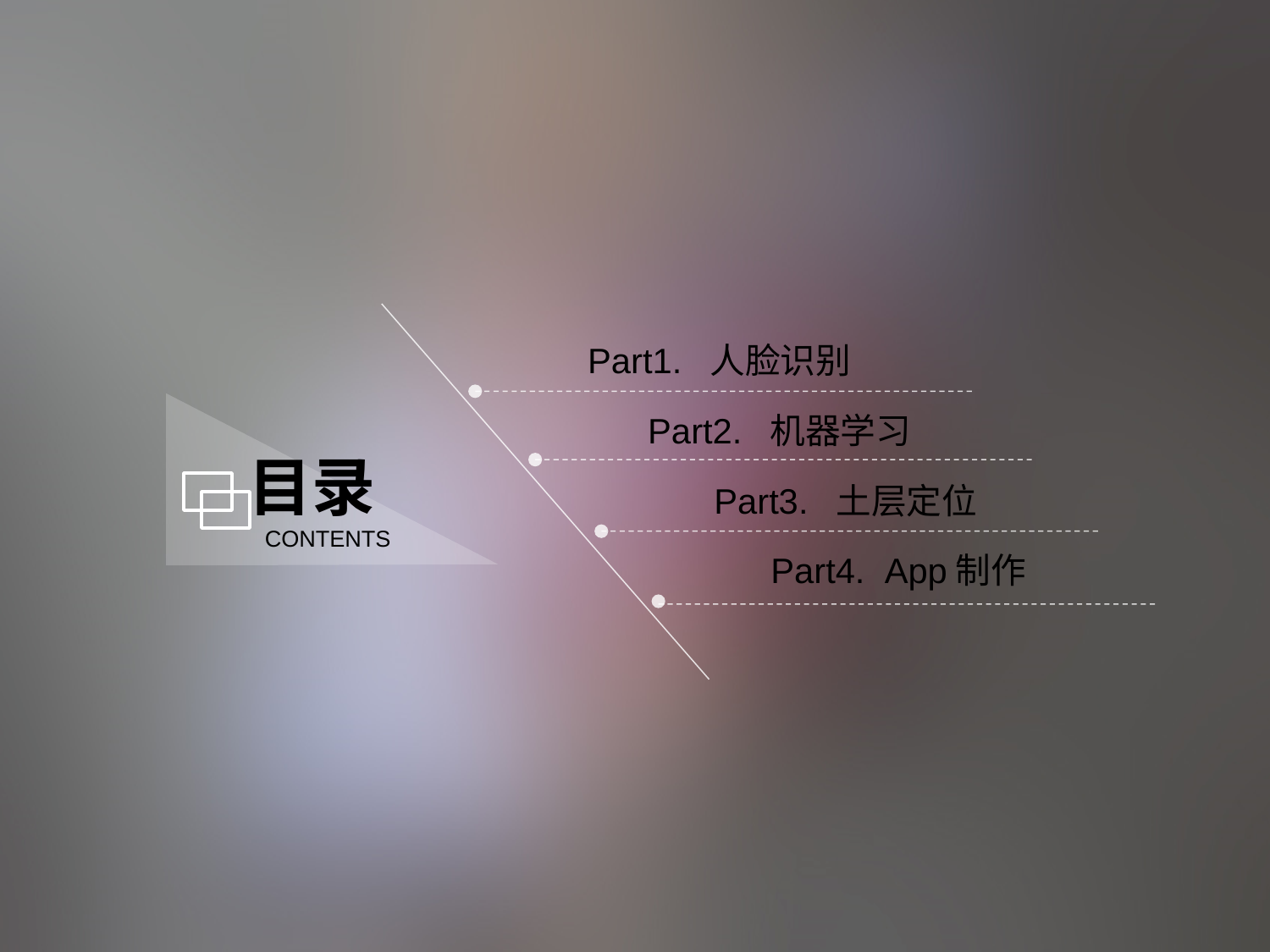

Part1.  人脸识别

Part2.  机器学习
目录

CONTENTS

Part3.  土层定位

Part4.  App制作